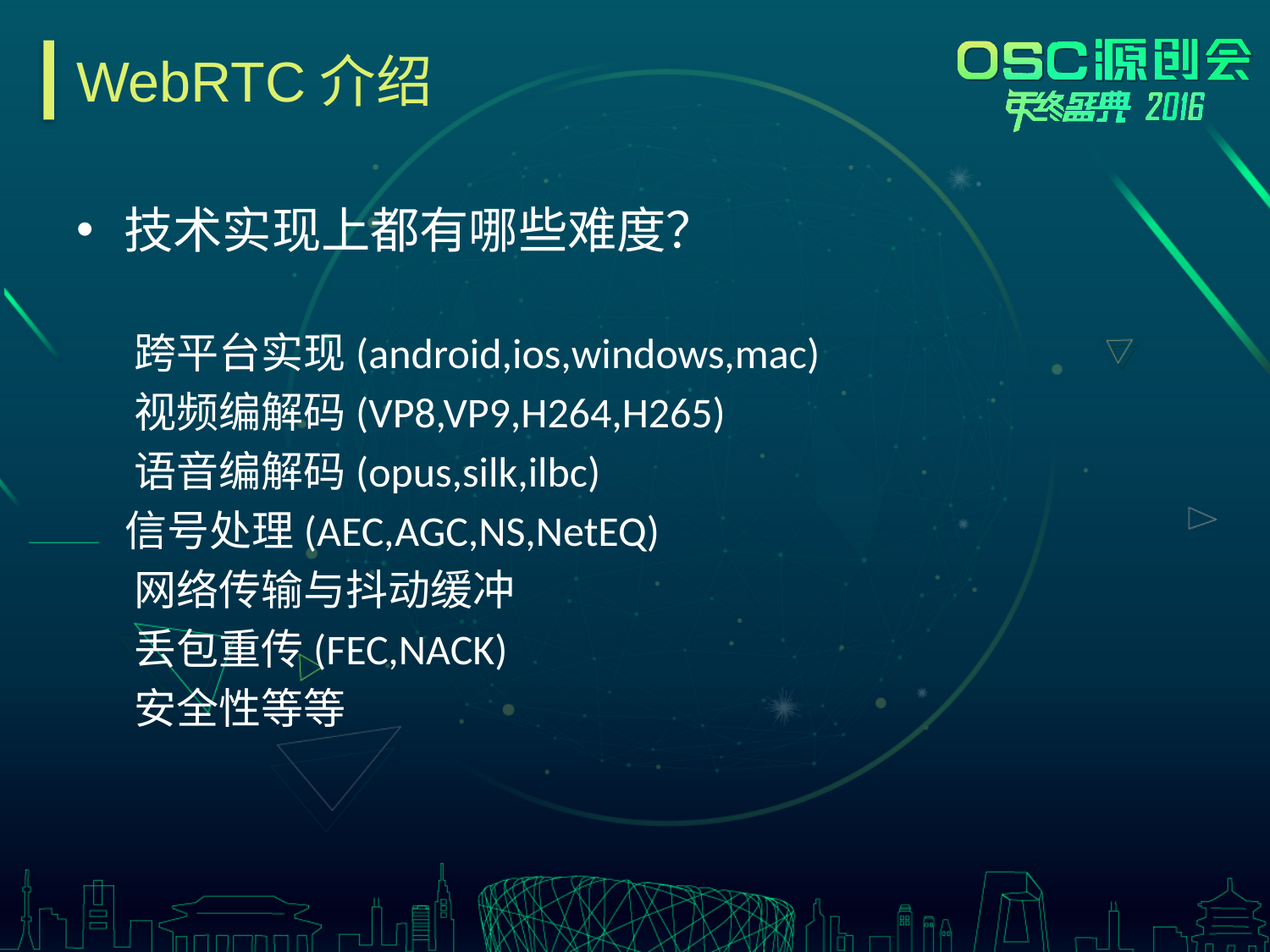

# WebRTC介绍
技术实现上都有哪些难度？

     跨平台实现(android,ios,windows,mac)
     视频编解码(VP8,VP9,H264,H265)
     语音编解码(opus,silk,ilbc)
    信号处理(AEC,AGC,NS,NetEQ)
     网络传输与抖动缓冲
     丢包重传(FEC,NACK)
     安全性等等